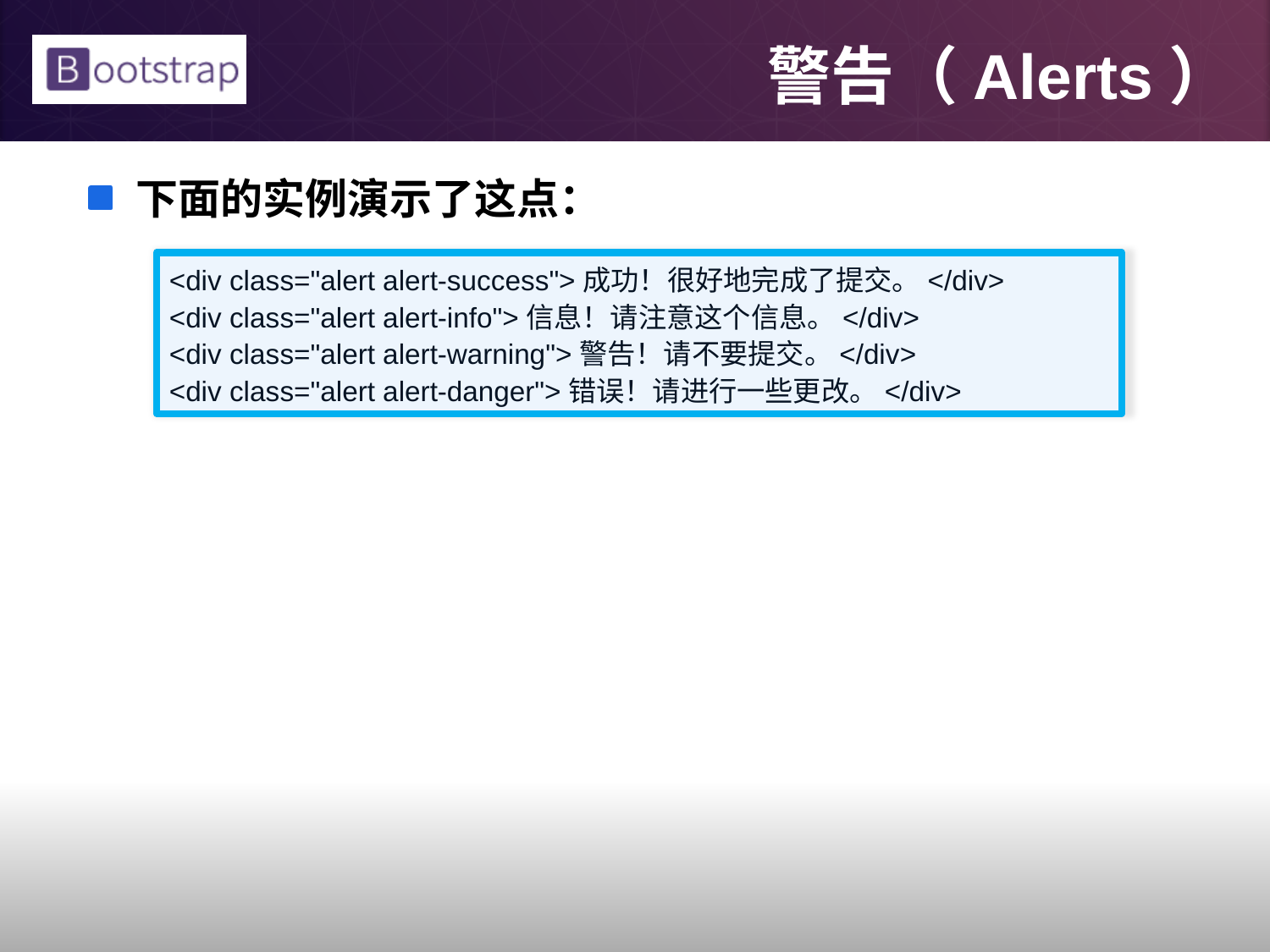

# 警告（Alerts）
下面的实例演示了这点：

<div class="alert alert-success">成功！很好地完成了提交。</div>
<div class="alert alert-info">信息！请注意这个信息。</div>
<div class="alert alert-warning">警告！请不要提交。</div>
<div class="alert alert-danger">错误！请进行一些更改。</div>